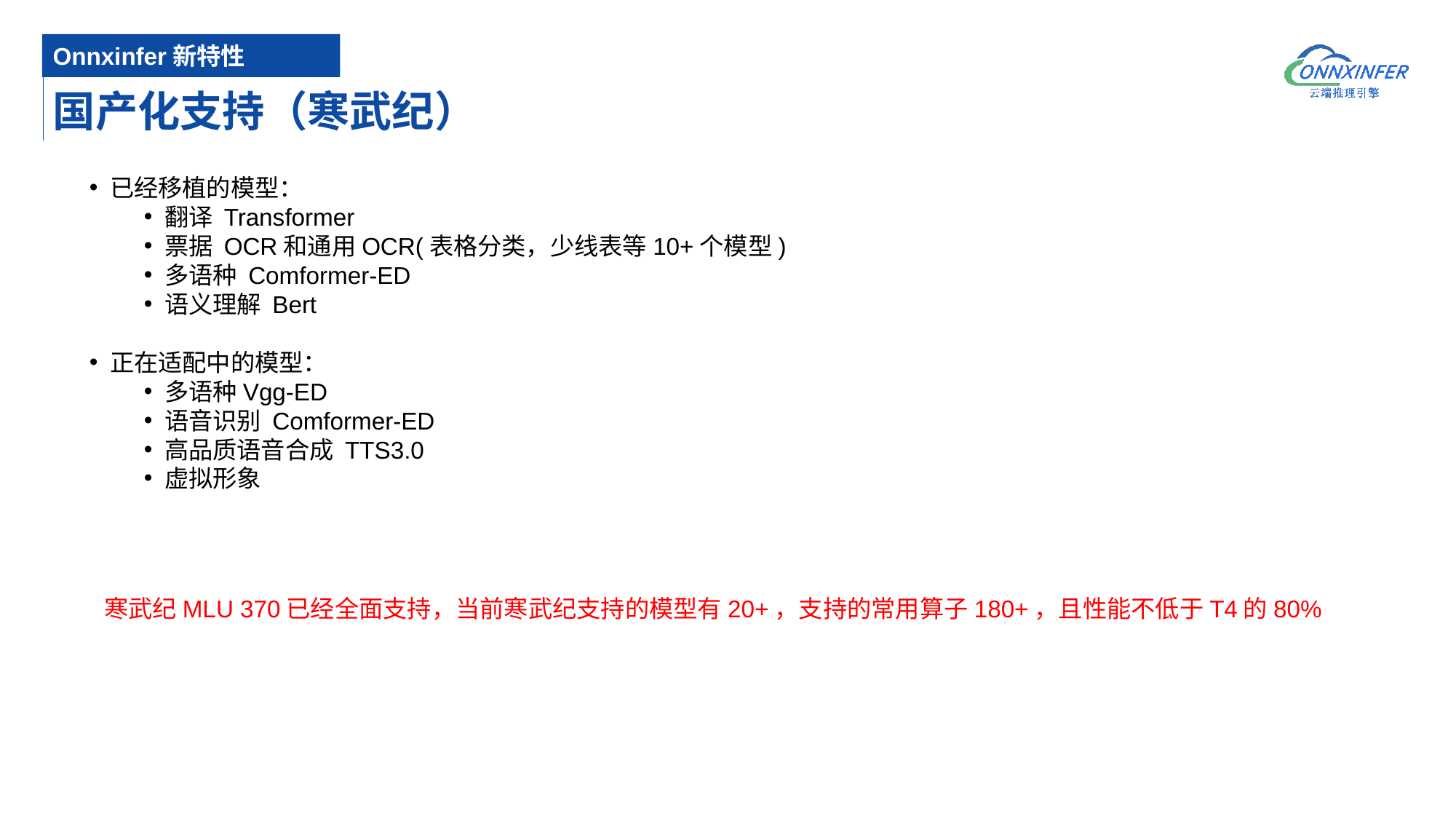

Onnxinfer新特性
# 国产化支持（寒武纪）
已经移植的模型：
翻译 Transformer
票据 OCR和通用OCR(表格分类，少线表等10+个模型)
多语种 Comformer-ED
语义理解 Bert

正在适配中的模型：
多语种Vgg-ED
语音识别 Comformer-ED
高品质语音合成 TTS3.0
虚拟形象

寒武纪MLU 370已经全面支持，当前寒武纪支持的模型有20+，支持的常用算子180+，且性能不低于T4的80%